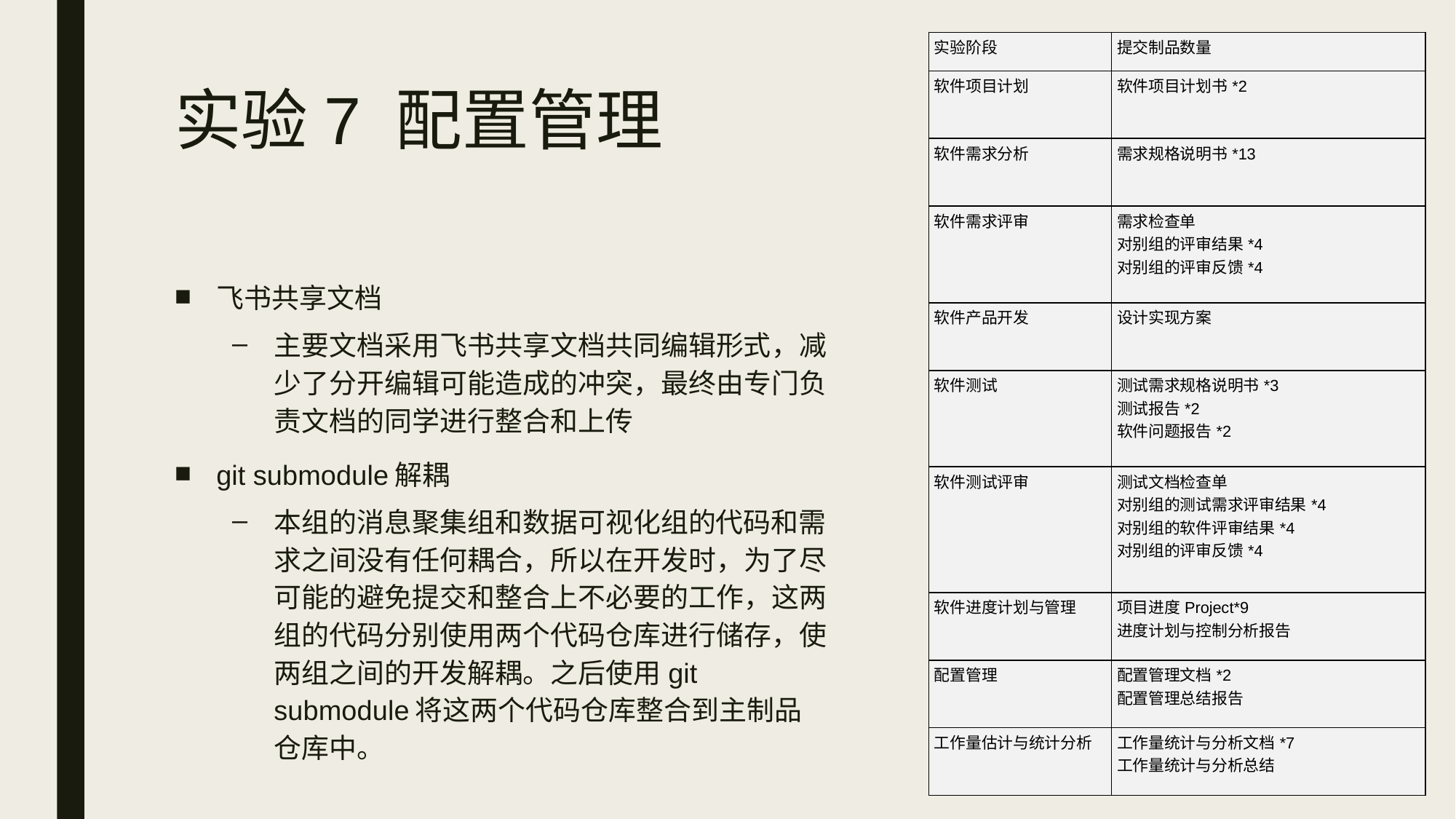

| 实验阶段 | 提交制品数量 |
| --- | --- |
| 软件项目计划 | 软件项目计划书\*2 |
| 软件需求分析 | 需求规格说明书\*13 |
| 软件需求评审 | 需求检查单 对别组的评审结果\*4 对别组的评审反馈\*4 |
| 软件产品开发 | 设计实现方案 |
| 软件测试 | 测试需求规格说明书\*3 测试报告\*2 软件问题报告\*2 |
| 软件测试评审 | 测试文档检查单 对别组的测试需求评审结果\*4 对别组的软件评审结果\*4 对别组的评审反馈\*4 |
| 软件进度计划与管理 | 项目进度Project\*9 进度计划与控制分析报告 |
| 配置管理 | 配置管理文档\*2 配置管理总结报告 |
| 工作量估计与统计分析 | 工作量统计与分析文档\*7 工作量统计与分析总结 |
# 实验7 配置管理
飞书共享文档
主要文档采用飞书共享文档共同编辑形式，减少了分开编辑可能造成的冲突，最终由专门负责文档的同学进行整合和上传
git submodule解耦
本组的消息聚集组和数据可视化组的代码和需求之间没有任何耦合，所以在开发时，为了尽可能的避免提交和整合上不必要的工作，这两组的代码分别使用两个代码仓库进行储存，使两组之间的开发解耦。之后使用git submodule将这两个代码仓库整合到主制品仓库中。